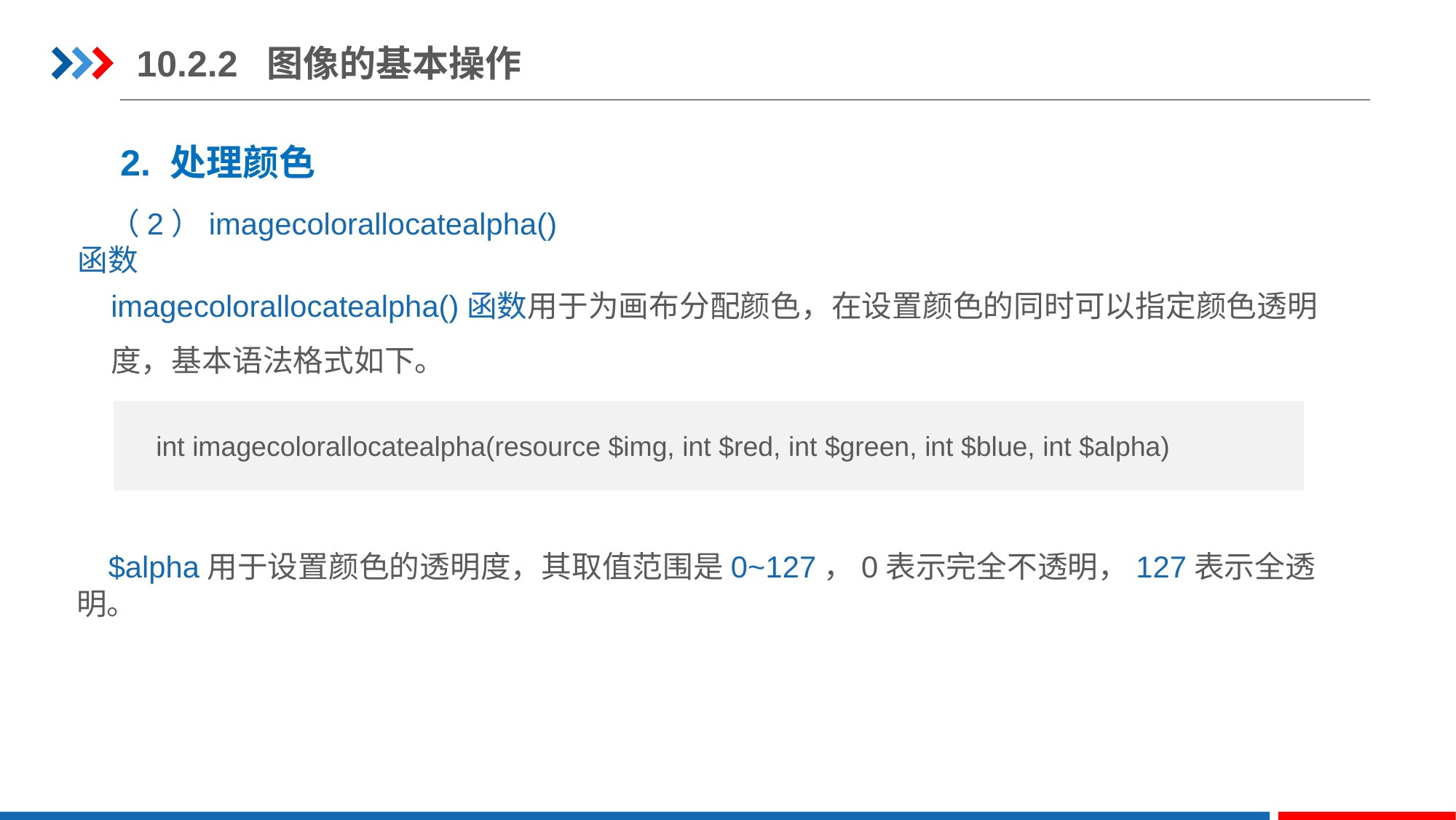

10.2.2  图像的基本操作
2. 处理颜色
（2）imagecolorallocatealpha()函数
imagecolorallocatealpha()函数用于为画布分配颜色，在设置颜色的同时可以指定颜色透明度，基本语法格式如下。

int imagecolorallocatealpha(resource $img, int $red, int $green, int $blue, int $alpha)
$alpha用于设置颜色的透明度，其取值范围是0~127，0表示完全不透明，127表示全透明。